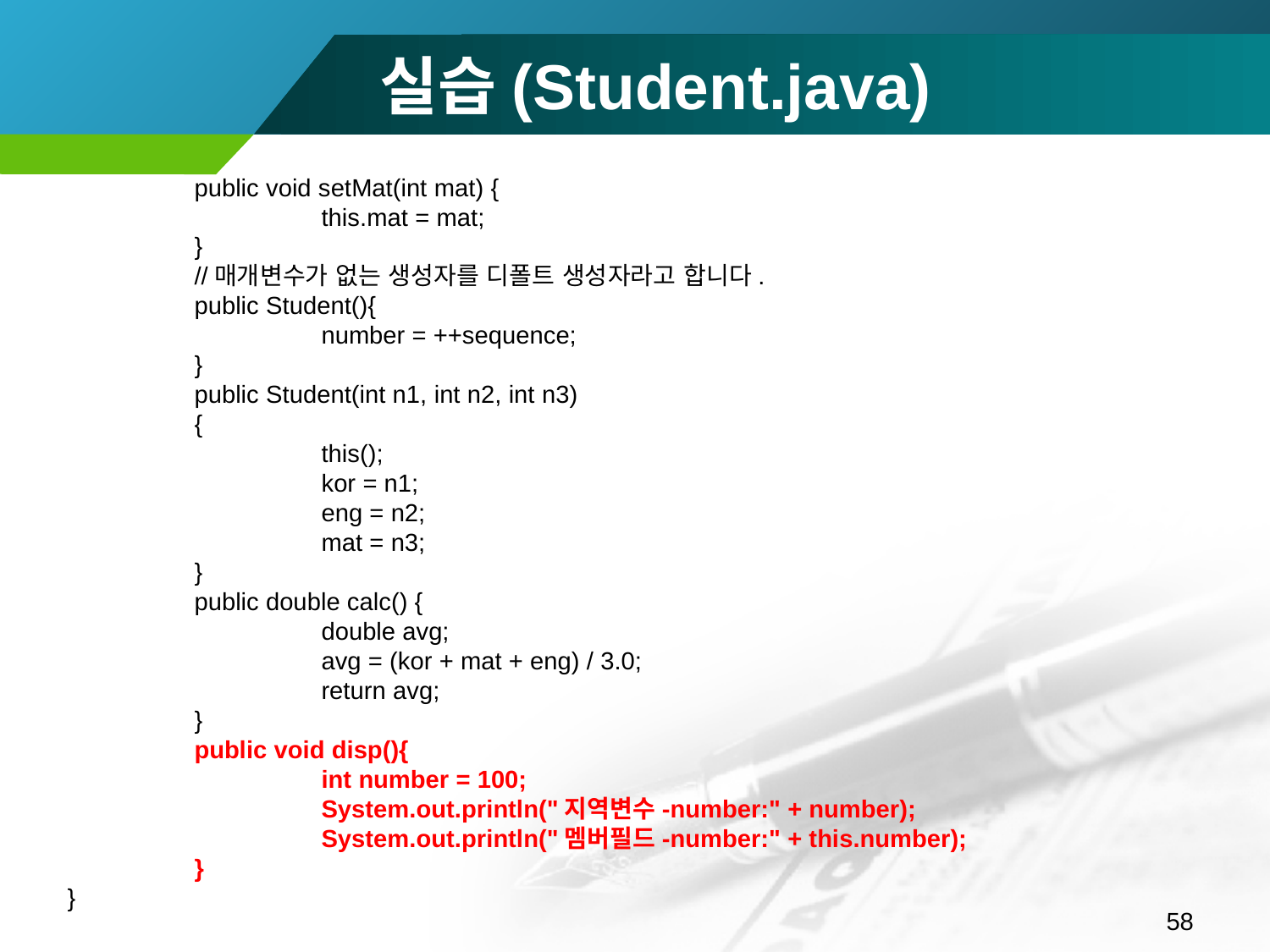

# 실습(Student.java)
	public void setMat(int mat) {
		this.mat = mat;
	}
	//매개변수가 없는 생성자를 디폴트 생성자라고 합니다.
	public Student(){
		number = ++sequence;
	}
	public Student(int n1, int n2, int n3)
	{
		this();
		kor = n1;
		eng = n2;
		mat = n3;
	}
	public double calc() {
		double avg;
		avg = (kor + mat + eng) / 3.0;
		return avg;
	}
	public void disp(){
		int number = 100;
		System.out.println("지역변수-number:" + number);
		System.out.println("멤버필드-number:" + this.number);
	}
}
58